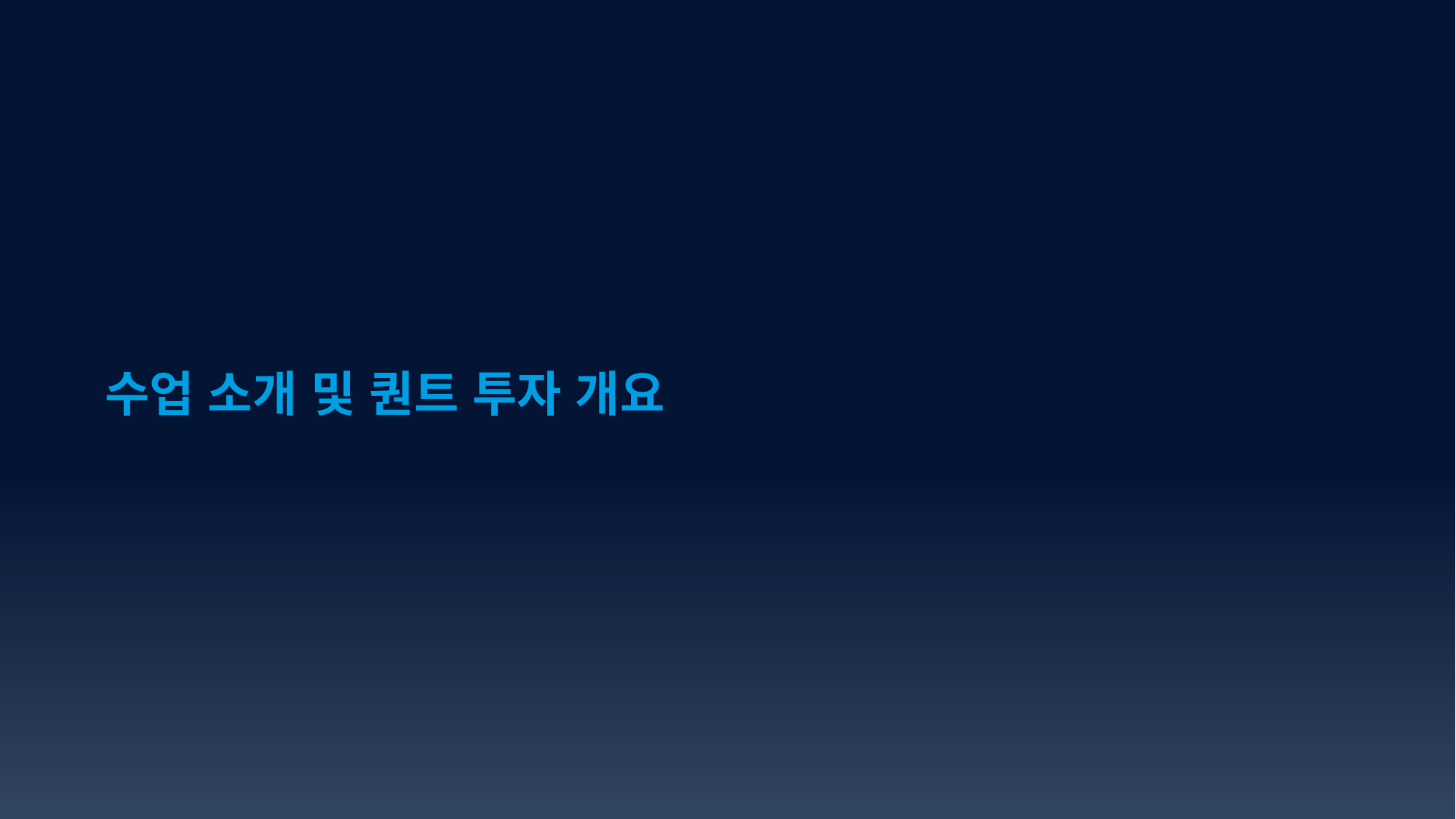

수업 소개 및 퀀트 투자 개요

2023년 9월 2일